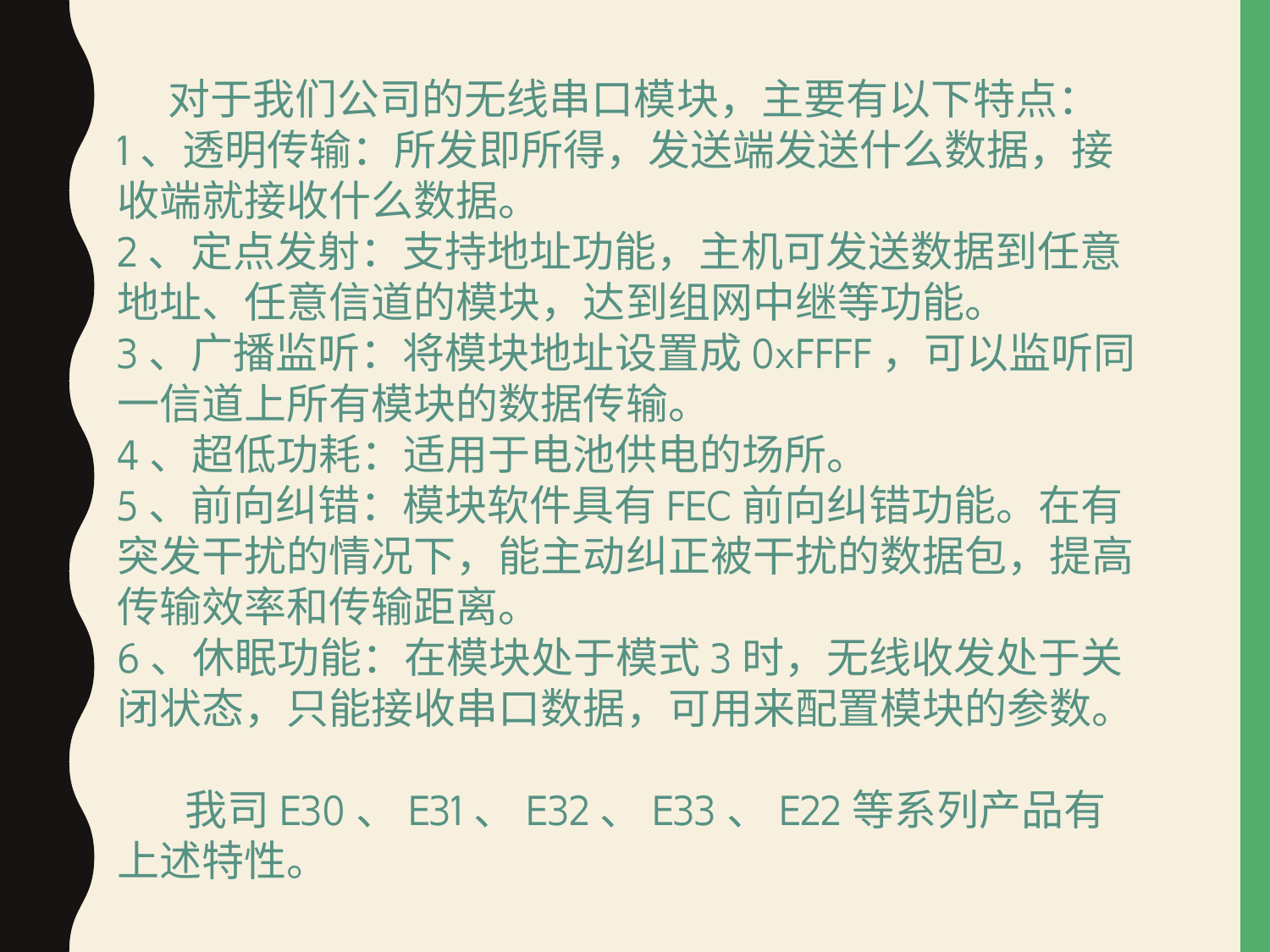

对于我们公司的无线串口模块，主要有以下特点：
1、透明传输：所发即所得，发送端发送什么数据，接收端就接收什么数据。
2、定点发射：支持地址功能，主机可发送数据到任意地址、任意信道的模块，达到组网中继等功能。
3、广播监听：将模块地址设置成0xFFFF，可以监听同一信道上所有模块的数据传输。
4、超低功耗：适用于电池供电的场所。
5、前向纠错：模块软件具有FEC前向纠错功能。在有突发干扰的情况下，能主动纠正被干扰的数据包，提高传输效率和传输距离。
6、休眠功能：在模块处于模式3时，无线收发处于关闭状态，只能接收串口数据，可用来配置模块的参数。

      我司E30、E31、E32、E33、E22等系列产品有上述特性。